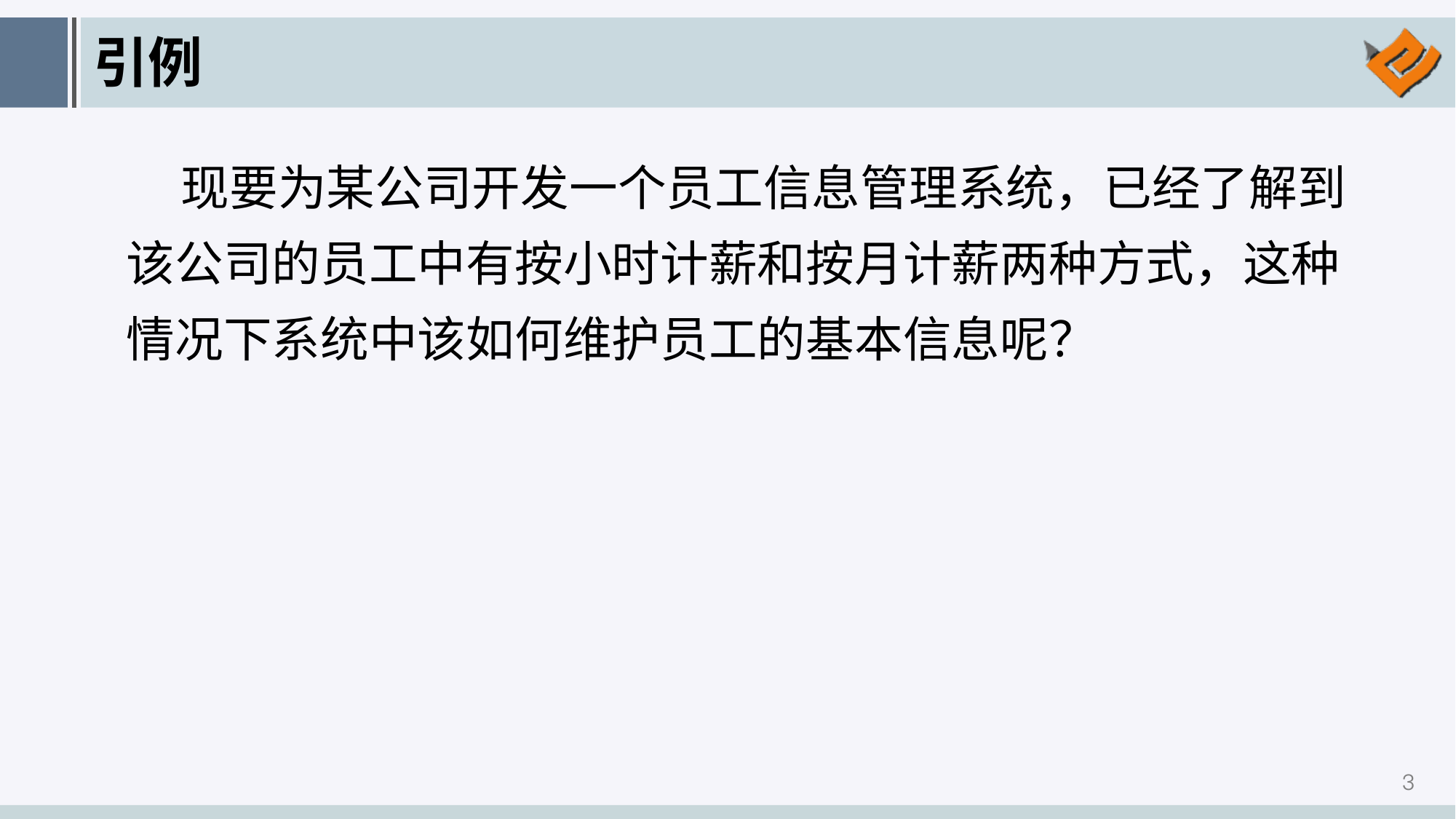

# 引例
现要为某公司开发一个员工信息管理系统，已经了解到该公司的员工中有按小时计薪和按月计薪两种方式，这种情况下系统中该如何维护员工的基本信息呢？